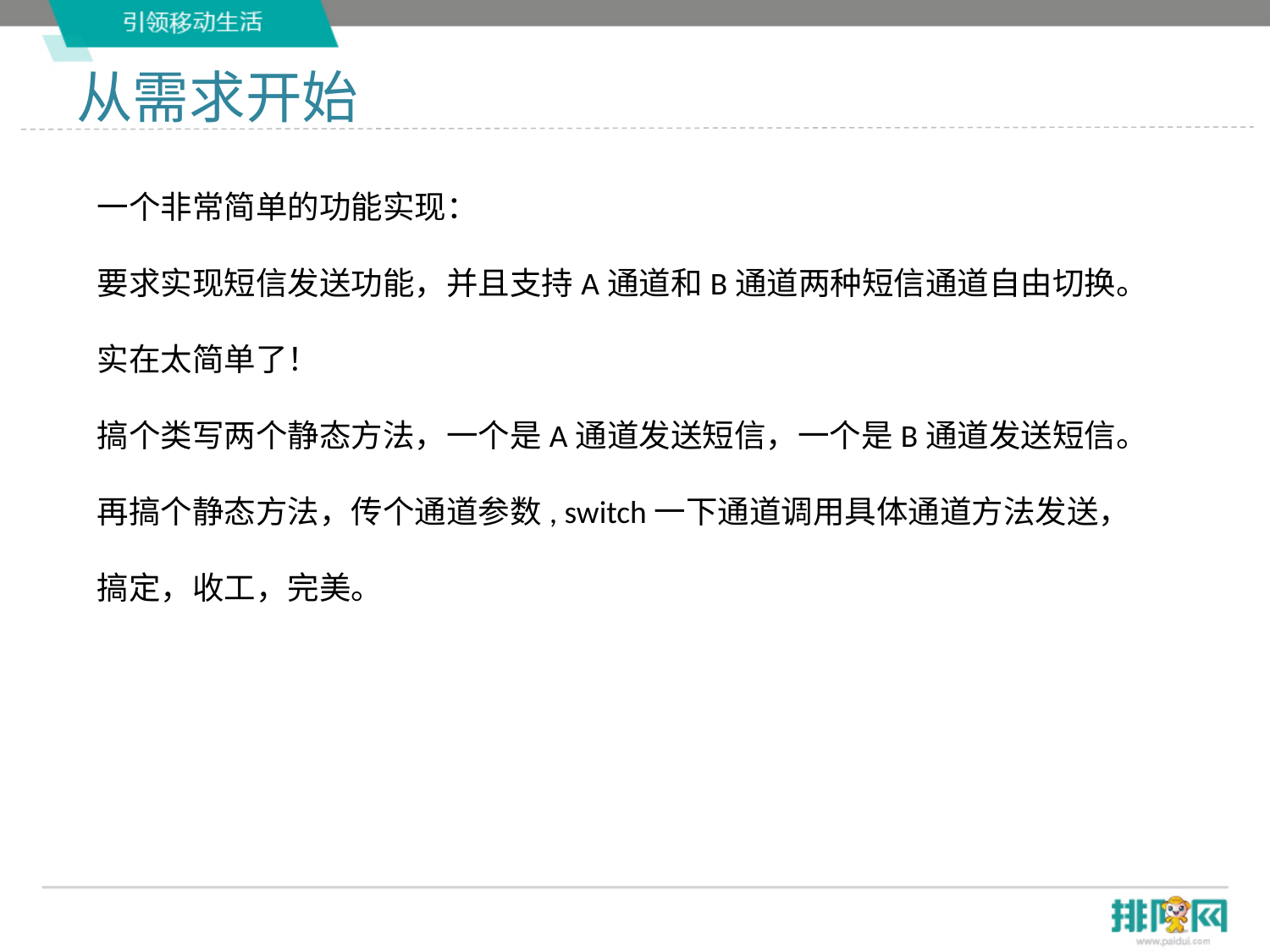

# 从需求开始

一个非常简单的功能实现：

要求实现短信发送功能，并且支持A通道和B通道两种短信通道自由切换。

实在太简单了！

搞个类写两个静态方法，一个是A通道发送短信，一个是B通道发送短信。

再搞个静态方法，传个通道参数, switch一下通道调用具体通道方法发送，

搞定，收工，完美。